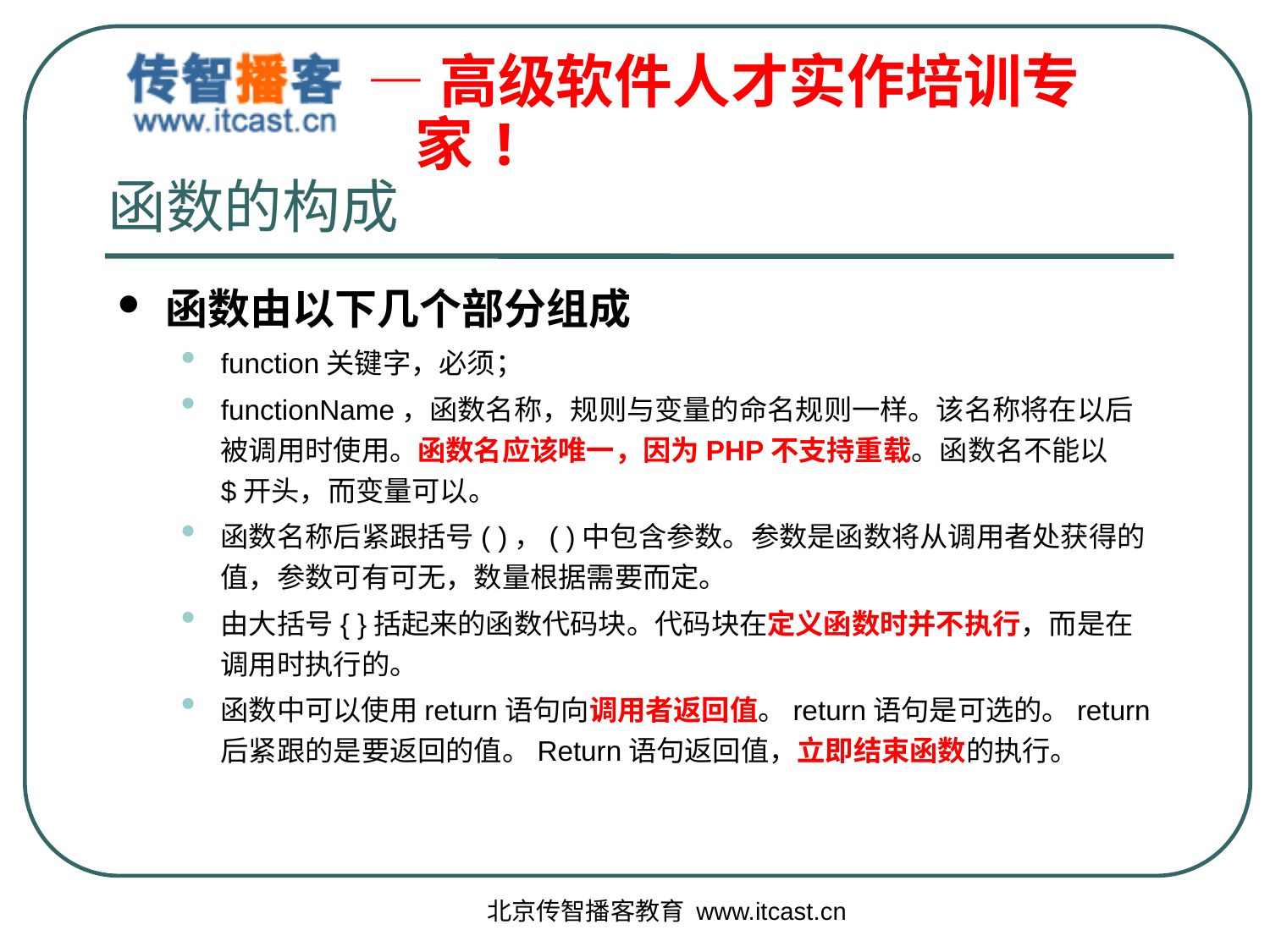

函数的构成
函数由以下几个部分组成
function关键字，必须；
functionName，函数名称，规则与变量的命名规则一样。该名称将在以后被调用时使用。函数名应该唯一，因为PHP不支持重载。函数名不能以$开头，而变量可以。
函数名称后紧跟括号( )，( )中包含参数。参数是函数将从调用者处获得的值，参数可有可无，数量根据需要而定。
由大括号{ }括起来的函数代码块。代码块在定义函数时并不执行，而是在调用时执行的。
函数中可以使用return语句向调用者返回值。return语句是可选的。return后紧跟的是要返回的值。Return语句返回值，立即结束函数的执行。